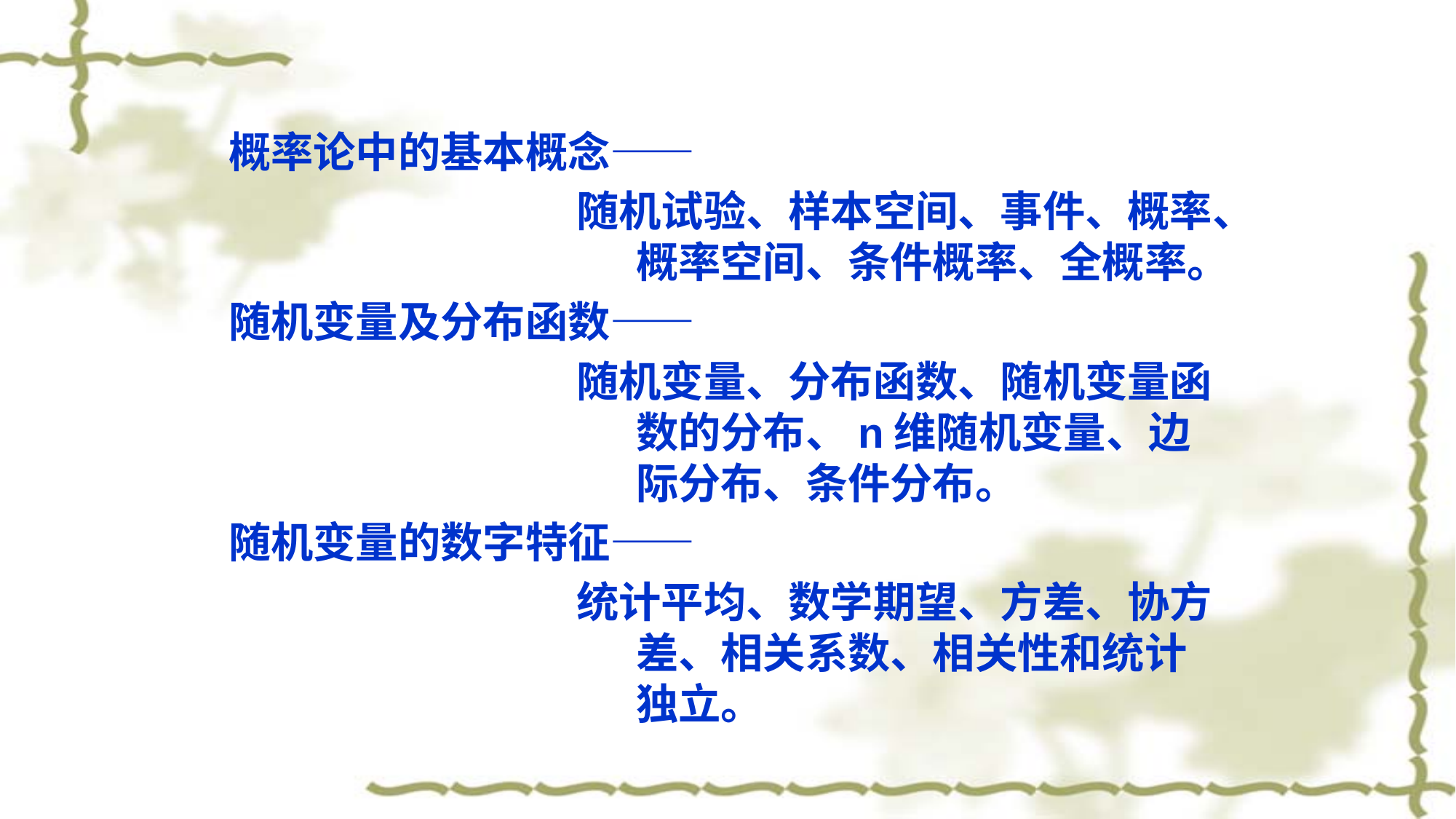

概率论中的基本概念——
                                   随机试验、样本空间、事件、概率、概率空间、条件概率、全概率。
随机变量及分布函数——
                                   随机变量、分布函数、随机变量函数的分布、n维随机变量、边际分布、条件分布。
随机变量的数字特征——
                                   统计平均、数学期望、方差、协方差、相关系数、相关性和统计独立。